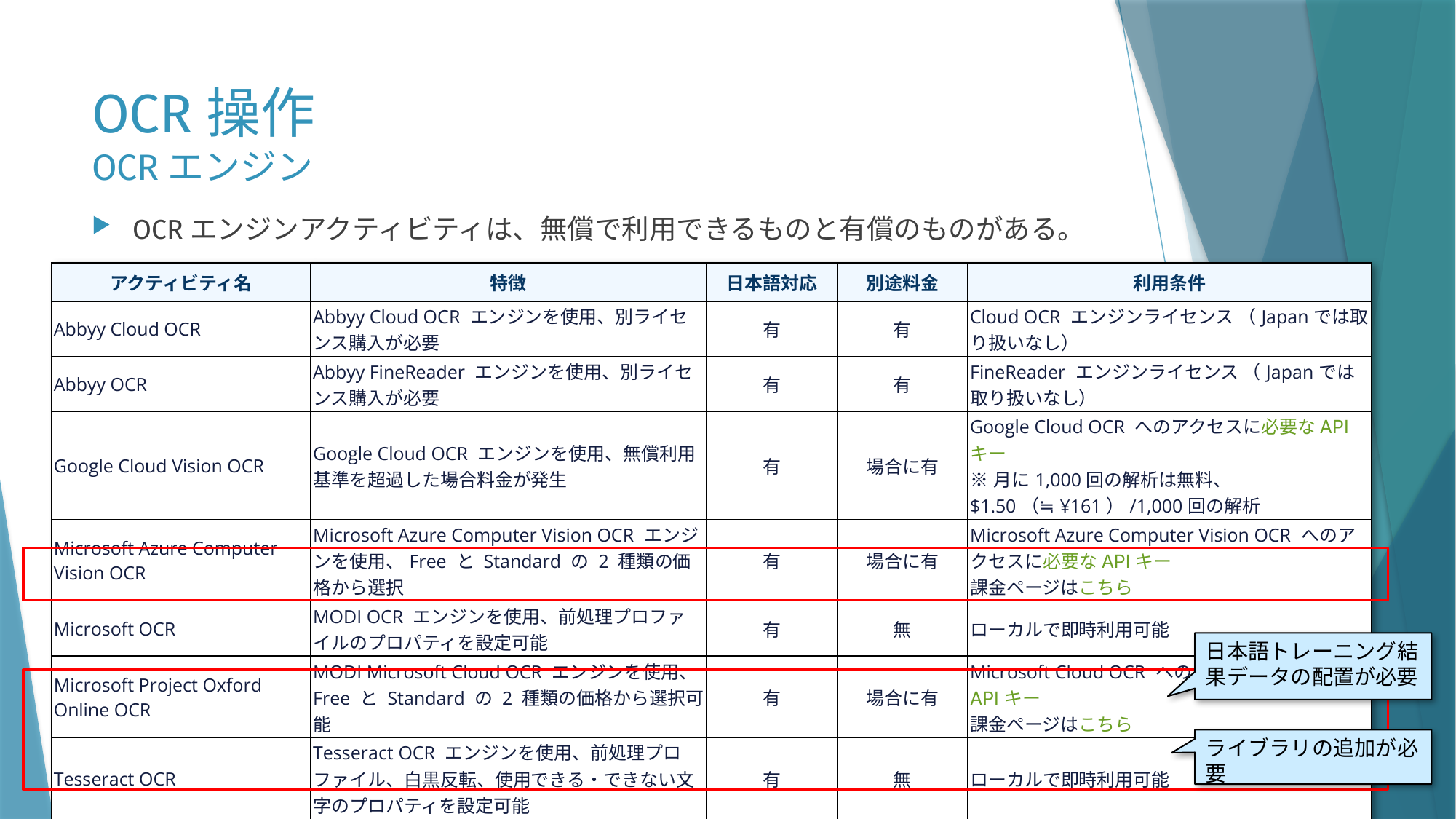

# OCR操作 OCRエンジン
OCRエンジンアクティビティは、無償で利用できるものと有償のものがある。
| アクティビティ名 | 特徴 | 日本語対応 | 別途料金 | 利用条件 |
| --- | --- | --- | --- | --- |
| Abbyy Cloud OCR | Abbyy Cloud OCR エンジンを使用、別ライセンス購入が必要 | 有 | 有 | Cloud OCR エンジンライセンス （Japanでは取り扱いなし） |
| Abbyy OCR | Abbyy FineReader エンジンを使用、別ライセンス購入が必要 | 有 | 有 | FineReader エンジンライセンス （Japanでは取り扱いなし） |
| Google Cloud Vision OCR | Google Cloud OCR エンジンを使用、無償利用基準を超過した場合料金が発生 | 有 | 場合に有 | Google Cloud OCR へのアクセスに必要な API キー ※月に1,000回の解析は無料、$1.50（≒¥161）/1,000回の解析 |
| Microsoft Azure Computer Vision OCR | Microsoft Azure Computer Vision OCR エンジンを使用、Free と Standard の 2 種類の価格から選択 | 有 | 場合に有 | Microsoft Azure Computer Vision OCR へのアクセスに必要な API キー 課金ページはこちら |
| Microsoft OCR | MODI OCR エンジンを使用、前処理プロファイルのプロパティを設定可能 | 有 | 無 | ローカルで即時利用可能 |
| Microsoft Project Oxford Online OCR | MODI Microsoft Cloud OCR エンジンを使用、Free と Standard の 2 種類の価格から選択可能 | 有 | 場合に有 | Microsoft Cloud OCR へのアクセスに必要な API キー 課金ページはこちら |
| Tesseract OCR | Tesseract OCR エンジンを使用、前処理プロファイル、白黒反転、使用できる・できない文字のプロパティを設定可能 | 有 | 無 | ローカルで即時利用可能 |
| OmniPage OCR | OmniPage OCR エンジンを使用、前処理プロファイルのプロパティを設定可能 | 有 | 無 | ローカルで即時利用可能 |

日本語トレーニング結果データの配置が必要

ライブラリの追加が必要